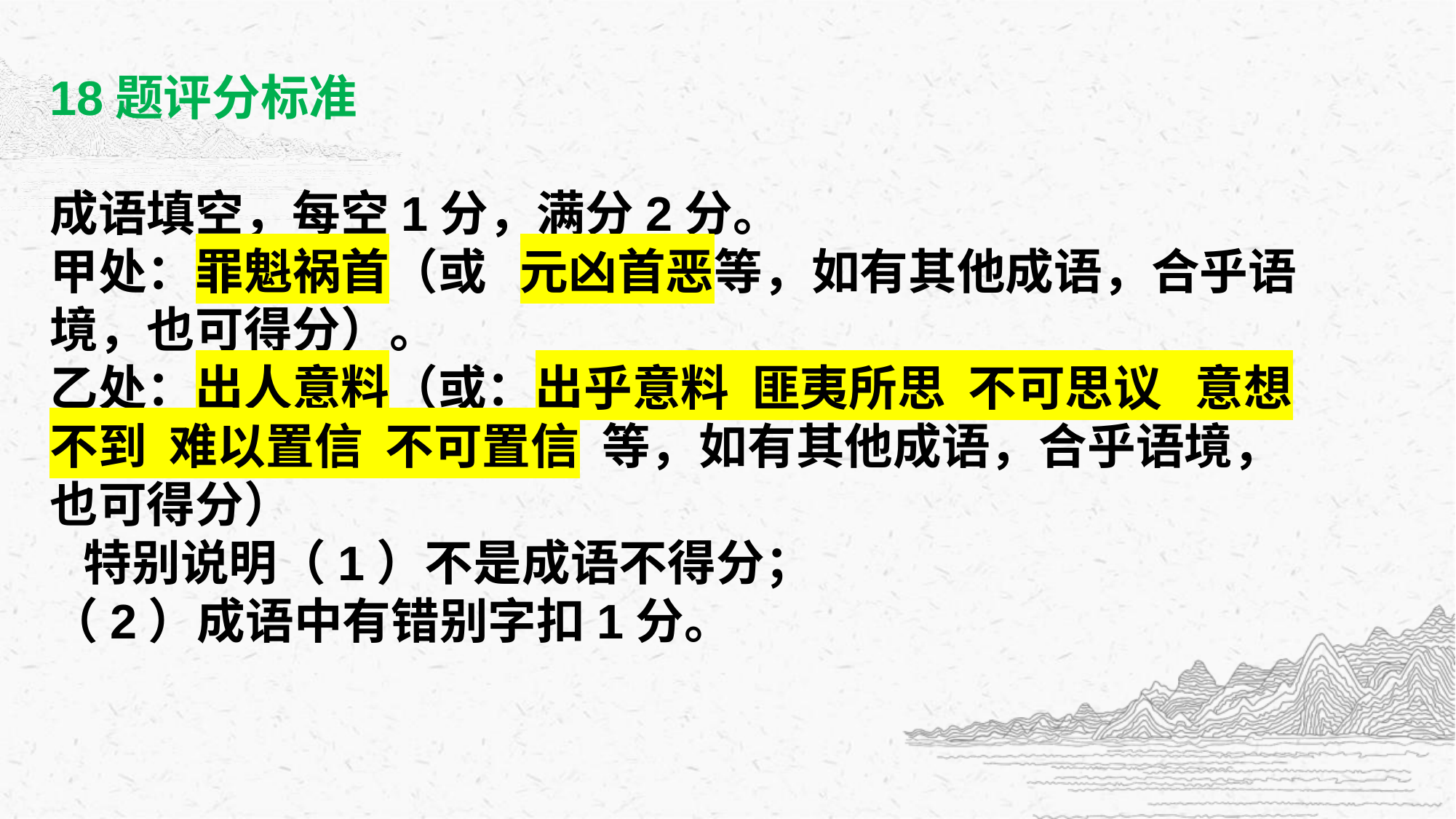

18题评分标准

成语填空，每空1分，满分2分。
甲处：罪魁祸首（或   元凶首恶等，如有其他成语，合乎语境，也可得分）。
乙处：出人意料（或：出乎意料  匪夷所思  不可思议   意想不到  难以置信  不可置信  等，如有其他成语，合乎语境，也可得分）
  特别说明（1）不是成语不得分；
（2）成语中有错别字扣1分。